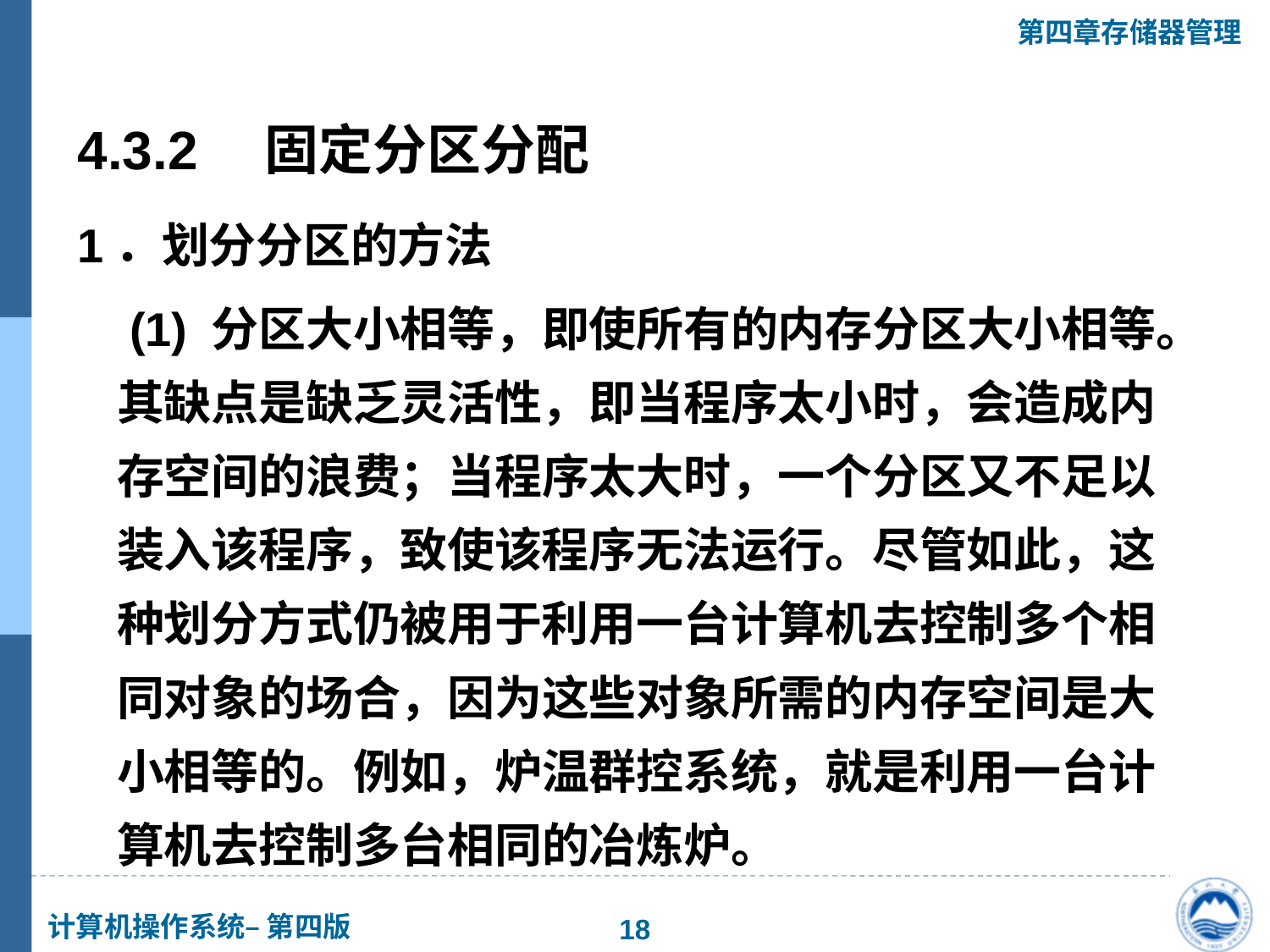

4.3.2　固定分区分配
1．划分分区的方法
    (1) 分区大小相等，即使所有的内存分区大小相等。其缺点是缺乏灵活性，即当程序太小时，会造成内存空间的浪费；当程序太大时，一个分区又不足以装入该程序，致使该程序无法运行。尽管如此，这种划分方式仍被用于利用一台计算机去控制多个相同对象的场合，因为这些对象所需的内存空间是大小相等的。例如，炉温群控系统，就是利用一台计算机去控制多台相同的冶炼炉。